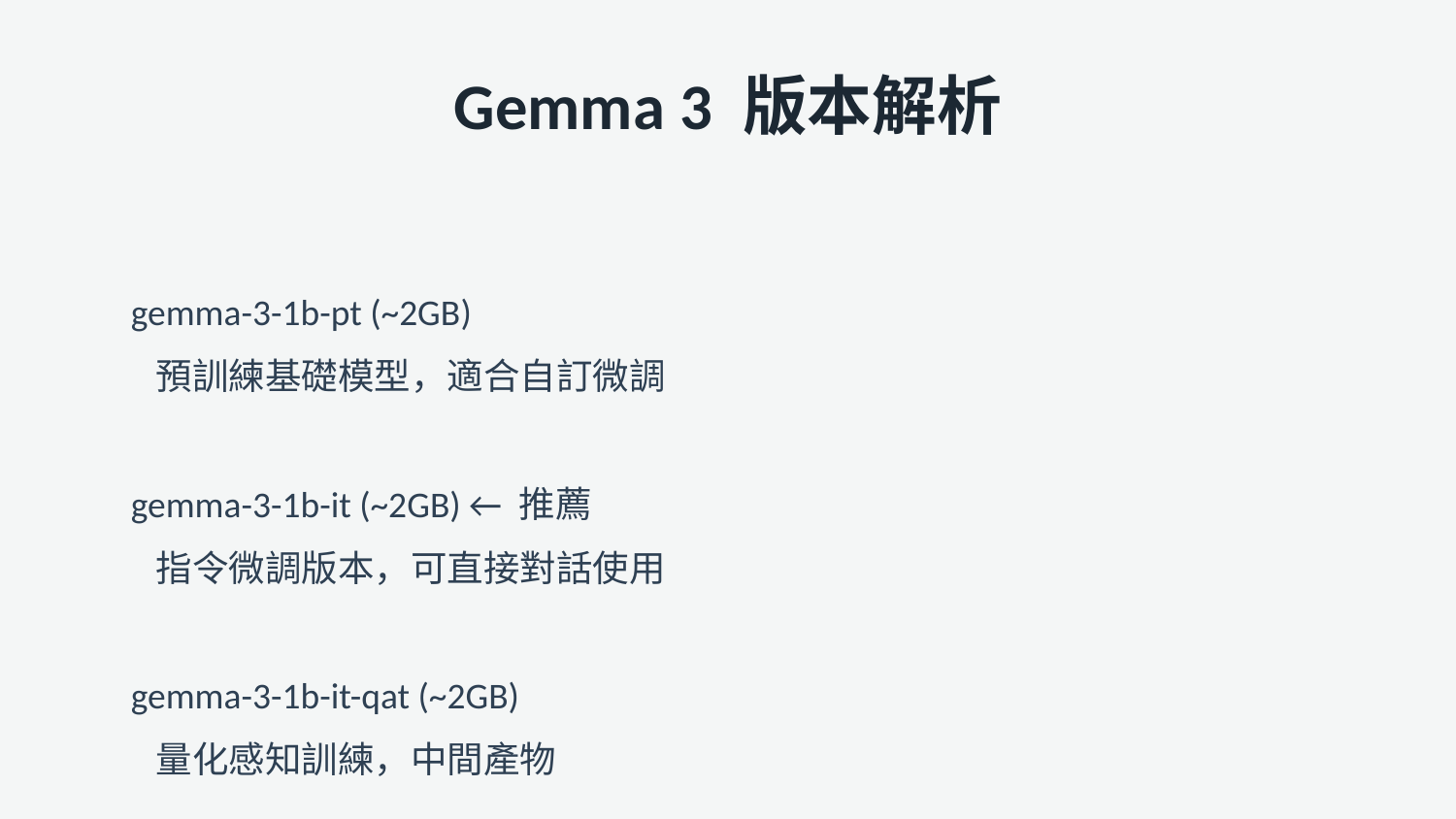

Gemma 3 版本解析

gemma-3-1b-pt (~2GB)
  預訓練基礎模型，適合自訂微調

gemma-3-1b-it (~2GB) ← 推薦
  指令微調版本，可直接對話使用

gemma-3-1b-it-qat (~2GB)
  量化感知訓練，中間產物

gemma-3-1b-it-qat-q4_0-gguf (~0.5GB)
  官方預先量化，適合 Ollama